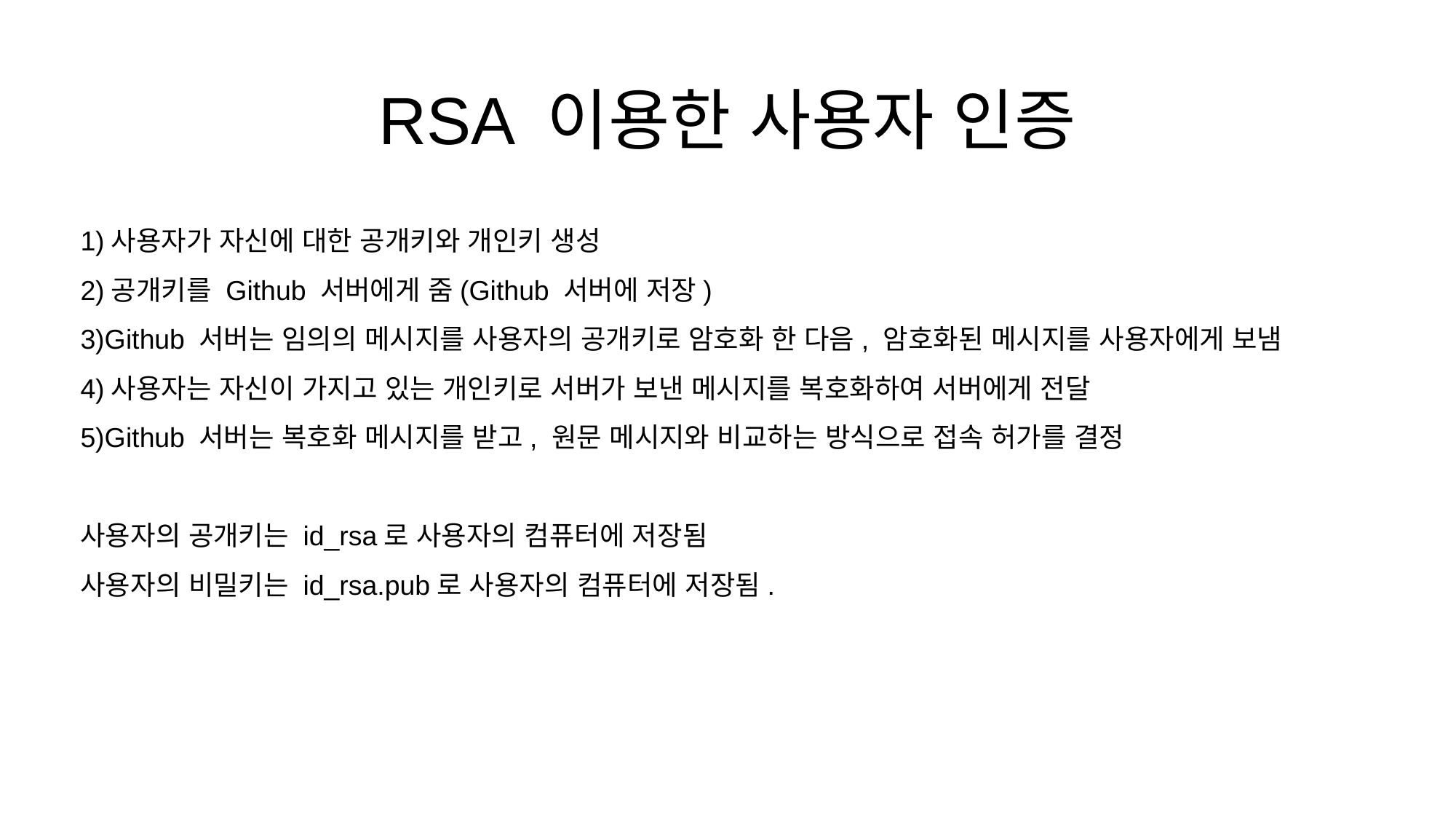

# RSA 이용한 사용자 인증
1)사용자가 자신에 대한 공개키와 개인키 생성
2)공개키를 Github 서버에게 줌(Github 서버에 저장)
3)Github 서버는 임의의 메시지를 사용자의 공개키로 암호화 한 다음, 암호화된 메시지를 사용자에게 보냄
4)사용자는 자신이 가지고 있는 개인키로 서버가 보낸 메시지를 복호화하여 서버에게 전달
5)Github 서버는 복호화 메시지를 받고, 원문 메시지와 비교하는 방식으로 접속 허가를 결정

사용자의 공개키는 id_rsa로 사용자의 컴퓨터에 저장됨
사용자의 비밀키는 id_rsa.pub로 사용자의 컴퓨터에 저장됨.